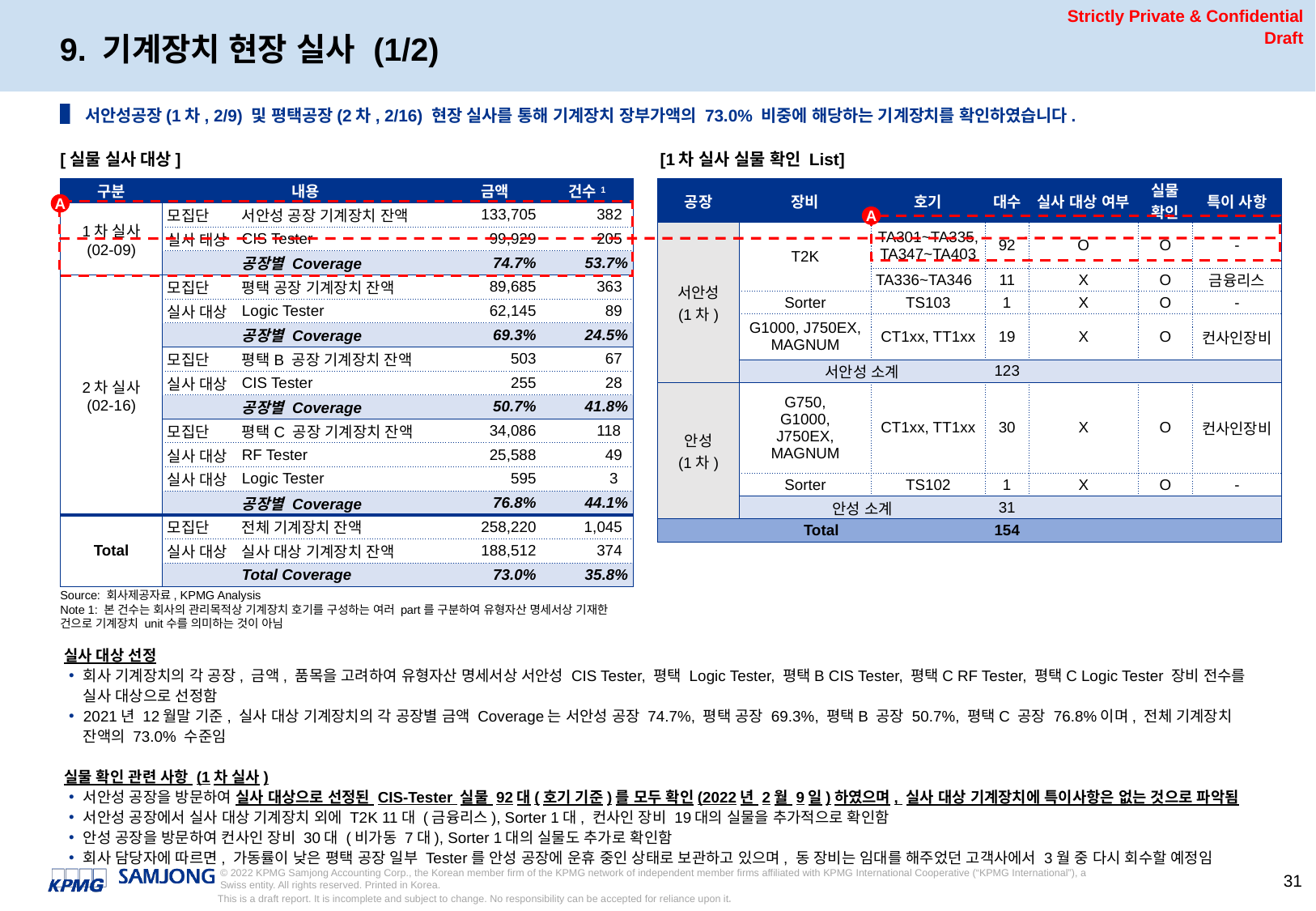

# 9. 기계장치 현장 실사 (1/2)
▌서안성공장(1차, 2/9) 및 평택공장(2차, 2/16) 현장 실사를 통해 기계장치 장부가액의 73.0% 비중에 해당하는 기계장치를 확인하였습니다.

[1차 실사 실물 확인 List]
[실물 실사 대상]
| 구분 | 내용 |  | 금액 | 건수1 |
| --- | --- | --- | --- | --- |
| 1차 실사 (02-09) | 모집단 | 서안성 공장 기계장치 잔액 | 133,705 | 382 |
|  | 실사 대상 | CIS Tester | 99,929 | 205 |
|  |  | 공장별 Coverage | 74.7% | 53.7% |
| 2차 실사 (02-16) | 모집단 | 평택 공장 기계장치 잔액 | 89,685 | 363 |
|  | 실사 대상 | Logic Tester | 62,145 | 89 |
|  |  | 공장별 Coverage | 69.3% | 24.5% |
|  | 모집단 | 평택B 공장 기계장치 잔액 | 503 | 67 |
|  | 실사 대상 | CIS Tester | 255 | 28 |
|  |  | 공장별 Coverage | 50.7% | 41.8% |
|  | 모집단 | 평택C 공장 기계장치 잔액 | 34,086 | 118 |
|  | 실사 대상 | RF Tester | 25,588 | 49 |
|  | 실사 대상 | Logic Tester | 595 | 3 |
|  |  | 공장별 Coverage | 76.8% | 44.1% |
| Total | 모집단 | 전체 기계장치 잔액 | 258,220 | 1,045 |
|  | 실사 대상 | 실사 대상 기계장치 잔액 | 188,512 | 374 |
|  |  | Total Coverage | 73.0% | 35.8% |
| 공장 | 장비 | 호기 | 대수 | 실사 대상 여부 | 실물 확인 | 특이 사항 |
| --- | --- | --- | --- | --- | --- | --- |
| 서안성 (1차) | T2K | TA301~TA335, TA347~TA403 | 92 | O | O | - |
|  |  | TA336~TA346 | 11 | X | O | 금융리스 |
|  | Sorter | TS103 | 1 | X | O | - |
|  | G1000, J750EX, MAGNUM | CT1xx, TT1xx | 19 | X | O | 컨사인장비 |
|  | 서안성 소계 |  | 123 |  |  |  |
| 안성 (1차) | G750, G1000, J750EX, MAGNUM | CT1xx, TT1xx | 30 | X | O | 컨사인장비 |
|  | Sorter | TS102 | 1 | X | O | - |
|  | 안성 소계 |  | 31 |  |  |  |
| Total |  |  | 154 |  |  |  |
A

A

Source: 회사제공자료, KPMG Analysis
Note 1: 본 건수는 회사의 관리목적상 기계장치 호기를 구성하는 여러 part를 구분하여 유형자산 명세서상 기재한 건으로 기계장치 unit수를 의미하는 것이 아님
실사 대상 선정
회사 기계장치의 각 공장, 금액, 품목을 고려하여 유형자산 명세서상 서안성 CIS Tester, 평택 Logic Tester, 평택B CIS Tester, 평택C RF Tester, 평택C Logic Tester 장비 전수를 실사 대상으로 선정함
2021년 12월말 기준, 실사 대상 기계장치의 각 공장별 금액 Coverage는 서안성 공장 74.7%, 평택 공장 69.3%, 평택B 공장 50.7%, 평택C 공장 76.8%이며, 전체 기계장치 잔액의 73.0% 수준임

실물 확인 관련 사항 (1차 실사)
서안성 공장을 방문하여 실사 대상으로 선정된 CIS-Tester 실물 92대(호기 기준)를 모두 확인(2022년 2월 9일)하였으며, 실사 대상 기계장치에 특이사항은 없는 것으로 파악됨
서안성 공장에서 실사 대상 기계장치 외에 T2K 11대 (금융리스), Sorter 1대, 컨사인 장비 19대의 실물을 추가적으로 확인함
안성 공장을 방문하여 컨사인 장비 30대 (비가동 7대), Sorter 1대의 실물도 추가로 확인함
회사 담당자에 따르면, 가동률이 낮은 평택 공장 일부 Tester를 안성 공장에 운휴 중인 상태로 보관하고 있으며, 동 장비는 임대를 해주었던 고객사에서 3월 중 다시 회수할 예정임